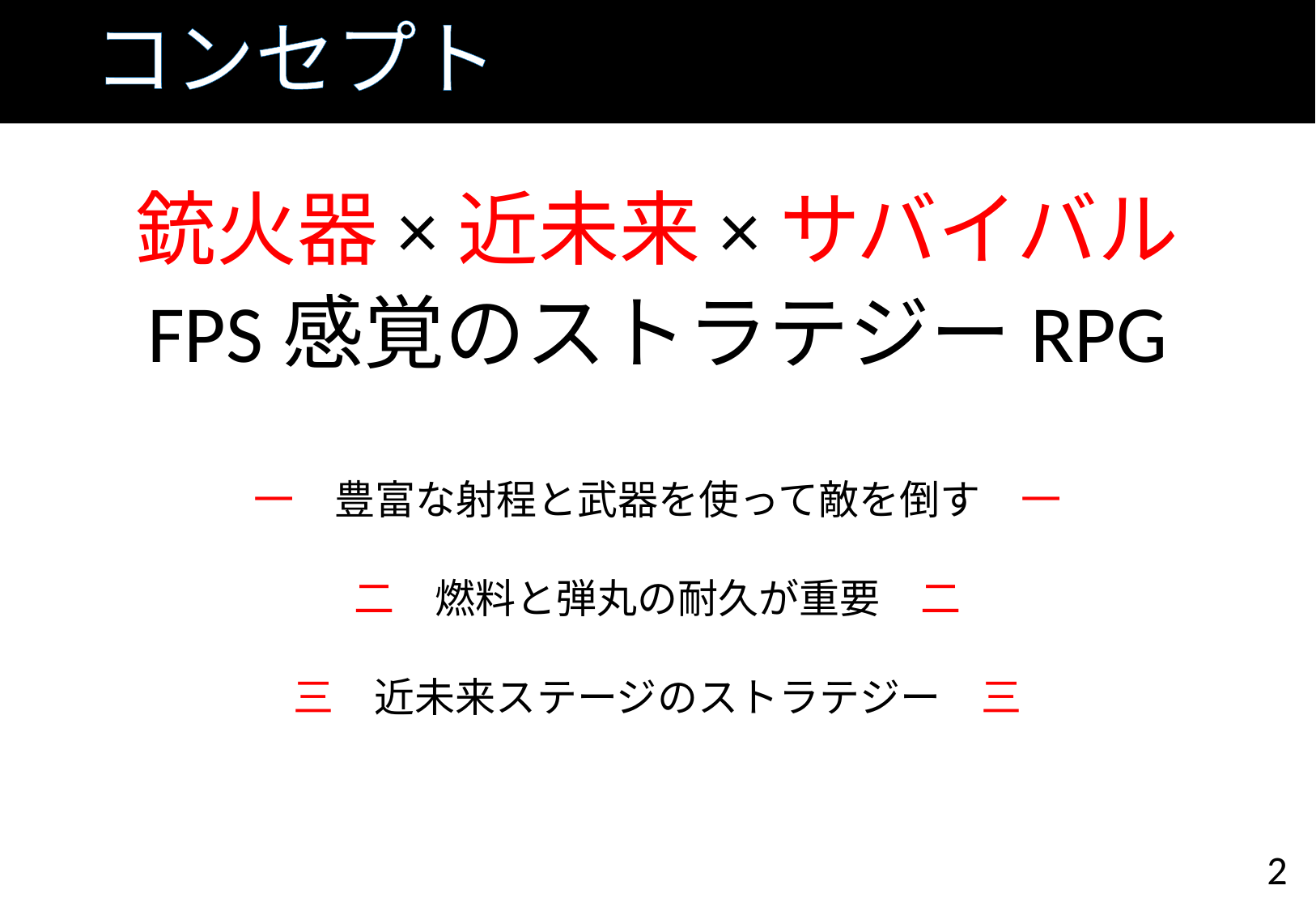

# コンセプト
銃火器×近未来×サバイバル
FPS感覚のストラテジーRPG
一　豊富な射程と武器を使って敵を倒す　一
二　燃料と弾丸の耐久が重要　二
三　近未来ステージのストラテジー　三
2